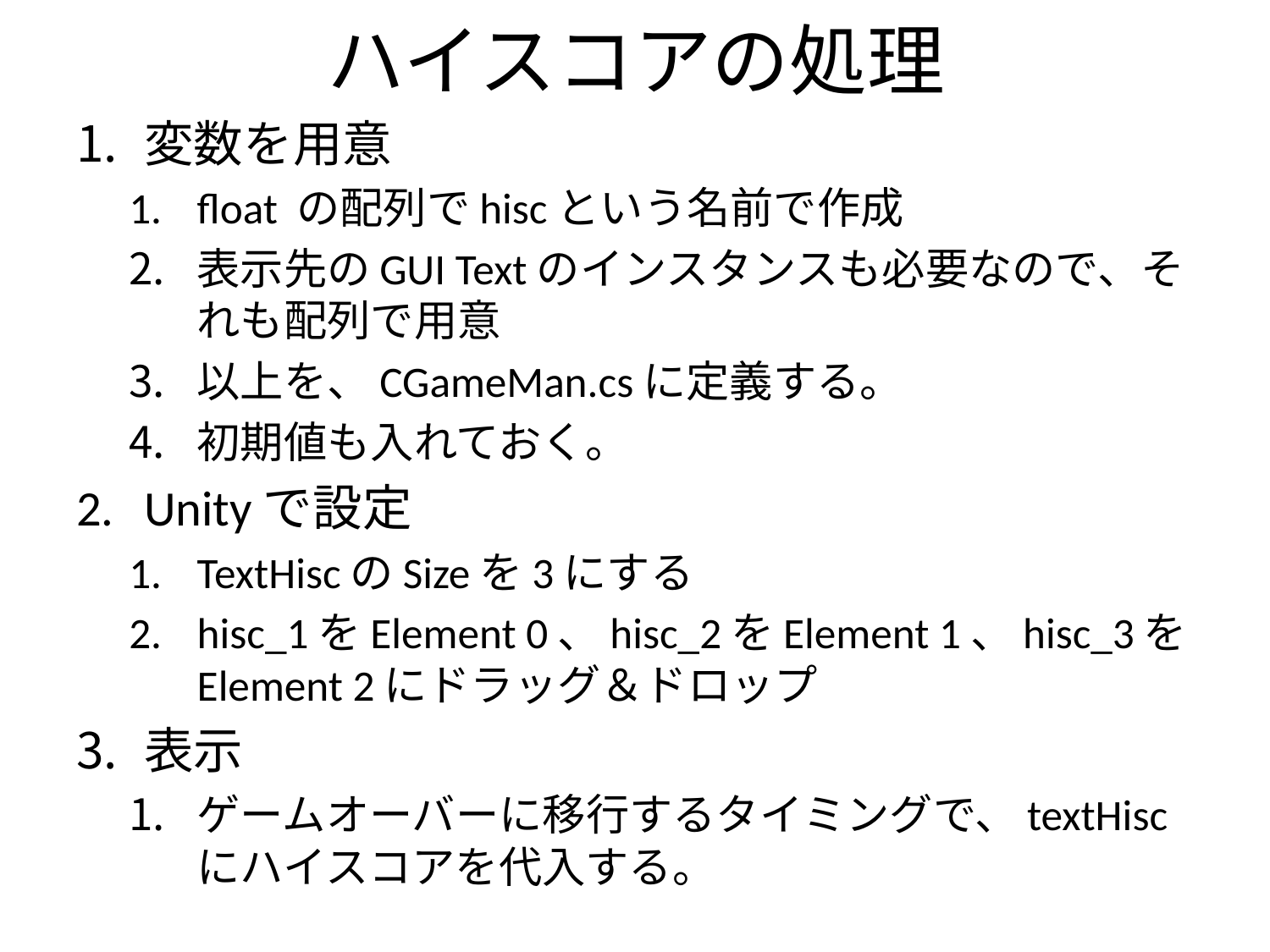

# ハイスコアの処理
変数を用意
float の配列でhiscという名前で作成
表示先のGUI Textのインスタンスも必要なので、それも配列で用意
以上を、CGameMan.csに定義する。
初期値も入れておく。
Unityで設定
TextHiscのSizeを3にする
hisc_1をElement 0、hisc_2をElement 1、hisc_3をElement 2にドラッグ＆ドロップ
表示
ゲームオーバーに移行するタイミングで、textHiscにハイスコアを代入する。